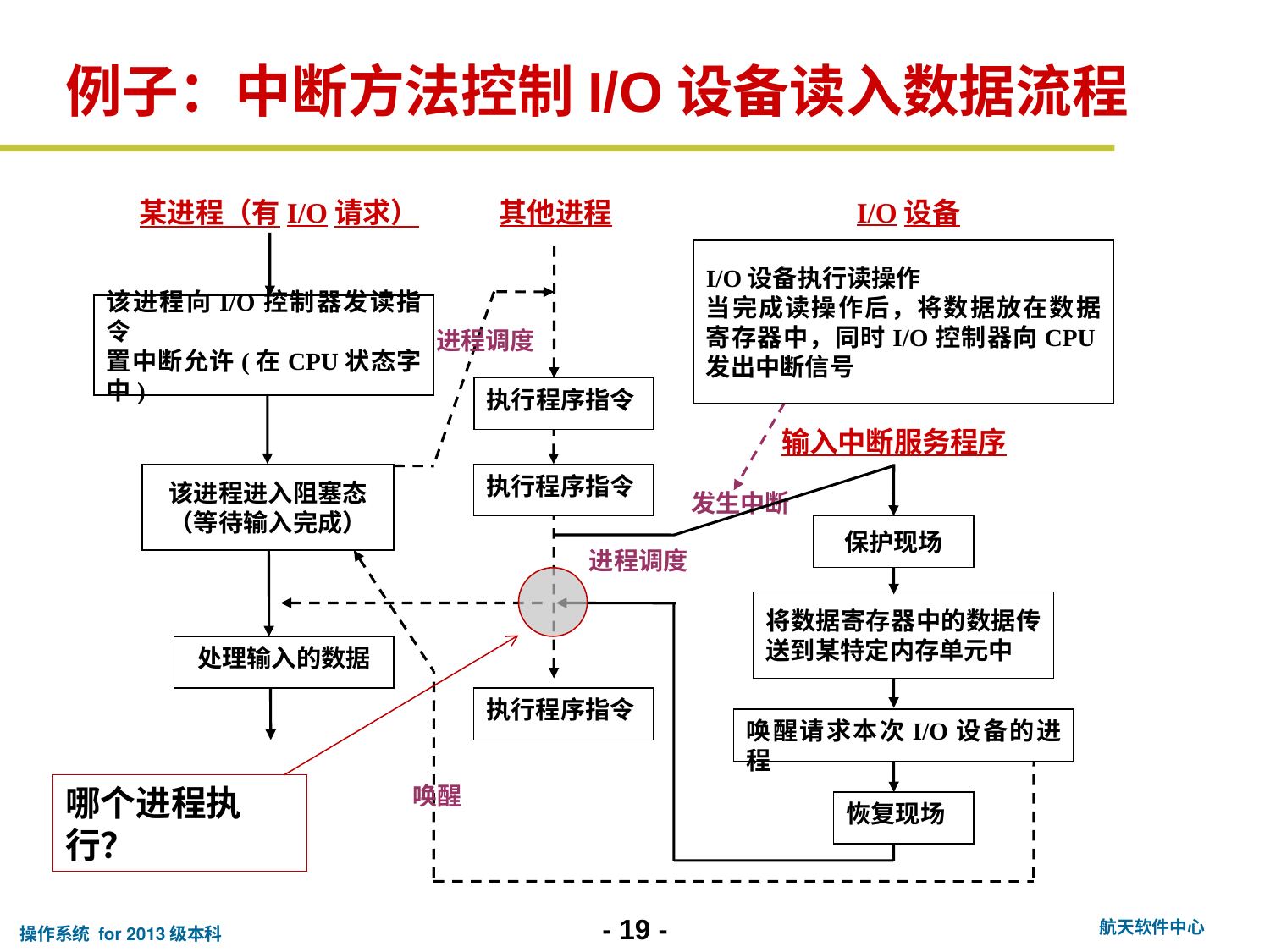

# 例子：中断方法控制I/O设备读入数据流程
其他进程
I/O设备
某进程（有I/O请求）

I/O设备执行读操作
当完成读操作后，将数据放在数据寄存器中，同时I/O控制器向CPU发出中断信号

该进程向I/O控制器发读指令
置中断允许(在CPU状态字中)
进程调度

执行程序指令

输入中断服务程序

该进程进入阻塞态
（等待输入完成）
执行程序指令

发生中断

保护现场

进程调度

将数据寄存器中的数据传送到某特定内存单元中

哪个进程执行？
处理输入的数据

执行程序指令
唤醒请求本次I/O设备的进程

唤醒

恢复现场